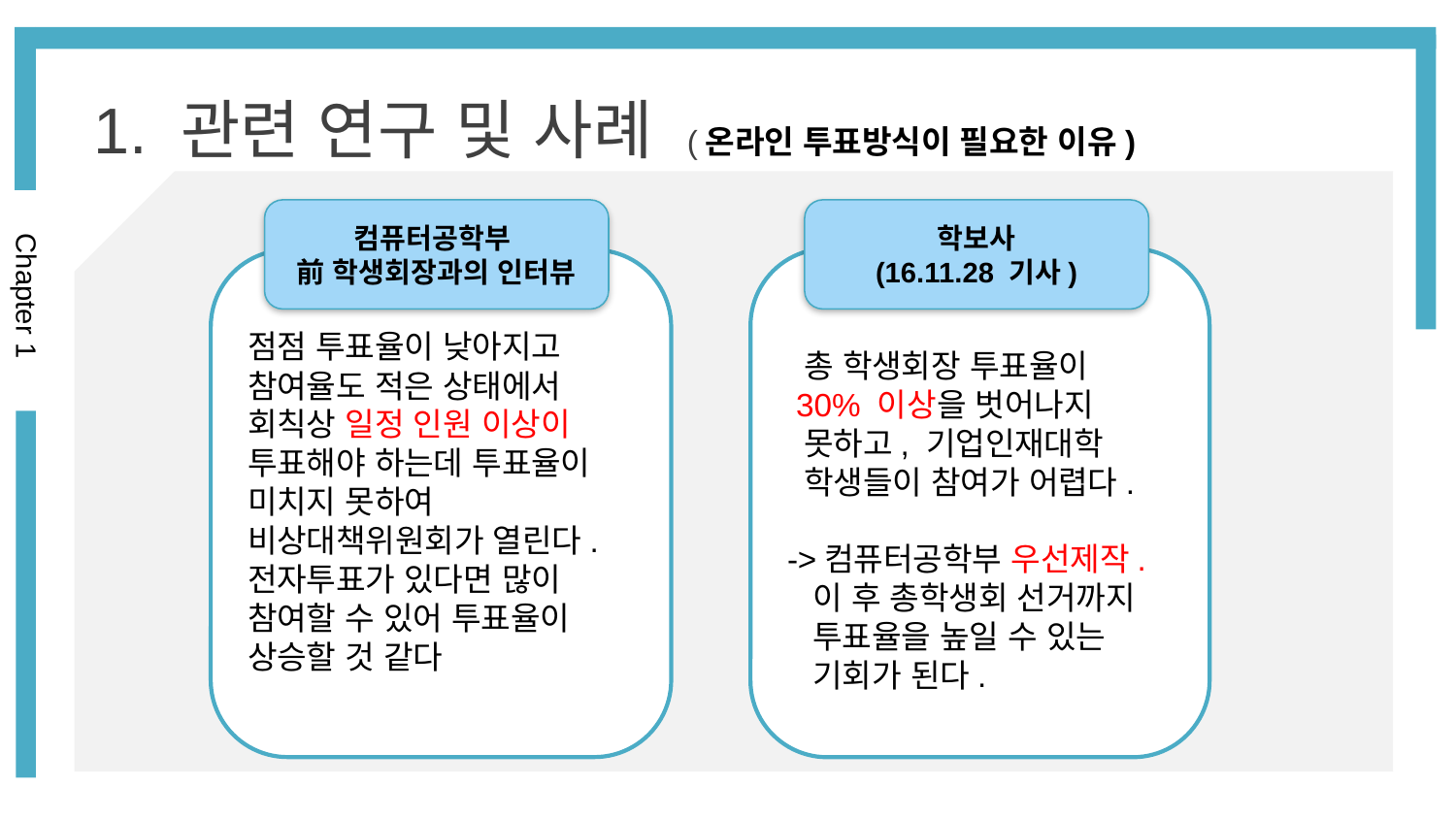

1. 관련 연구 및 사례 (온라인 투표방식이 필요한 이유)

컴퓨터공학부
前 학생회장과의 인터뷰
학보사
(16.11.28 기사)

 총 학생회장 투표율이
 30% 이상을 벗어나지
 못하고, 기업인재대학
 학생들이 참여가 어렵다.

->컴퓨터공학부 우선제작.
  이 후 총학생회 선거까지
  투표율을 높일 수 있는
  기회가 된다.

점점 투표율이 낮아지고 참여율도 적은 상태에서 회칙상 일정 인원 이상이 투표해야 하는데 투표율이 미치지 못하여 비상대책위원회가 열린다.
전자투표가 있다면 많이 참여할 수 있어 투표율이 상승할 것 같다

Chapter 1